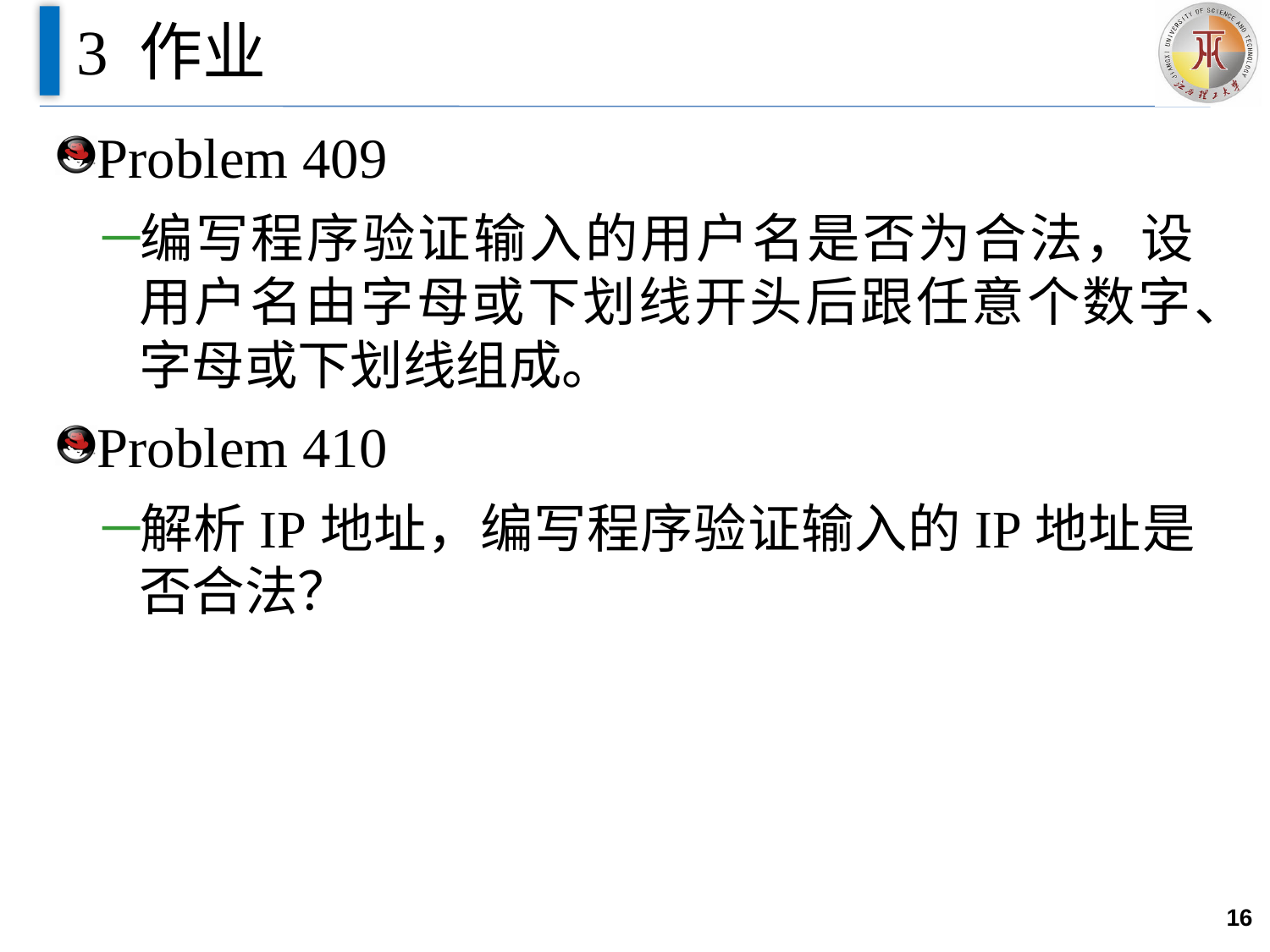

# 3 作业
Problem 409
编写程序验证输入的用户名是否为合法，设用户名由字母或下划线开头后跟任意个数字、字母或下划线组成。
Problem 410
解析IP地址，编写程序验证输入的IP地址是否合法？
16